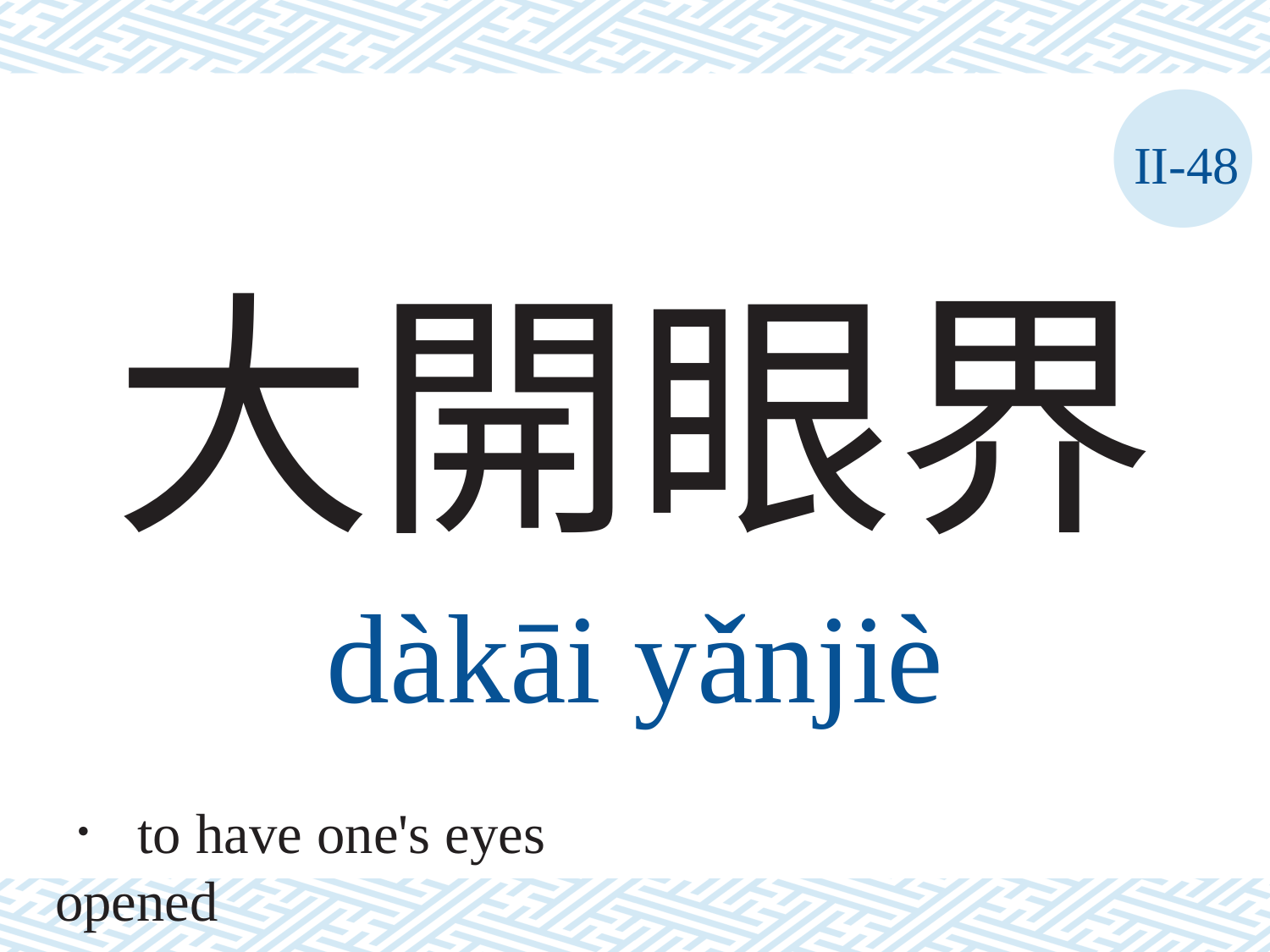

II-48
# 大開眼界
dàkāi	yǎnjiè
． to have one's eyes opened